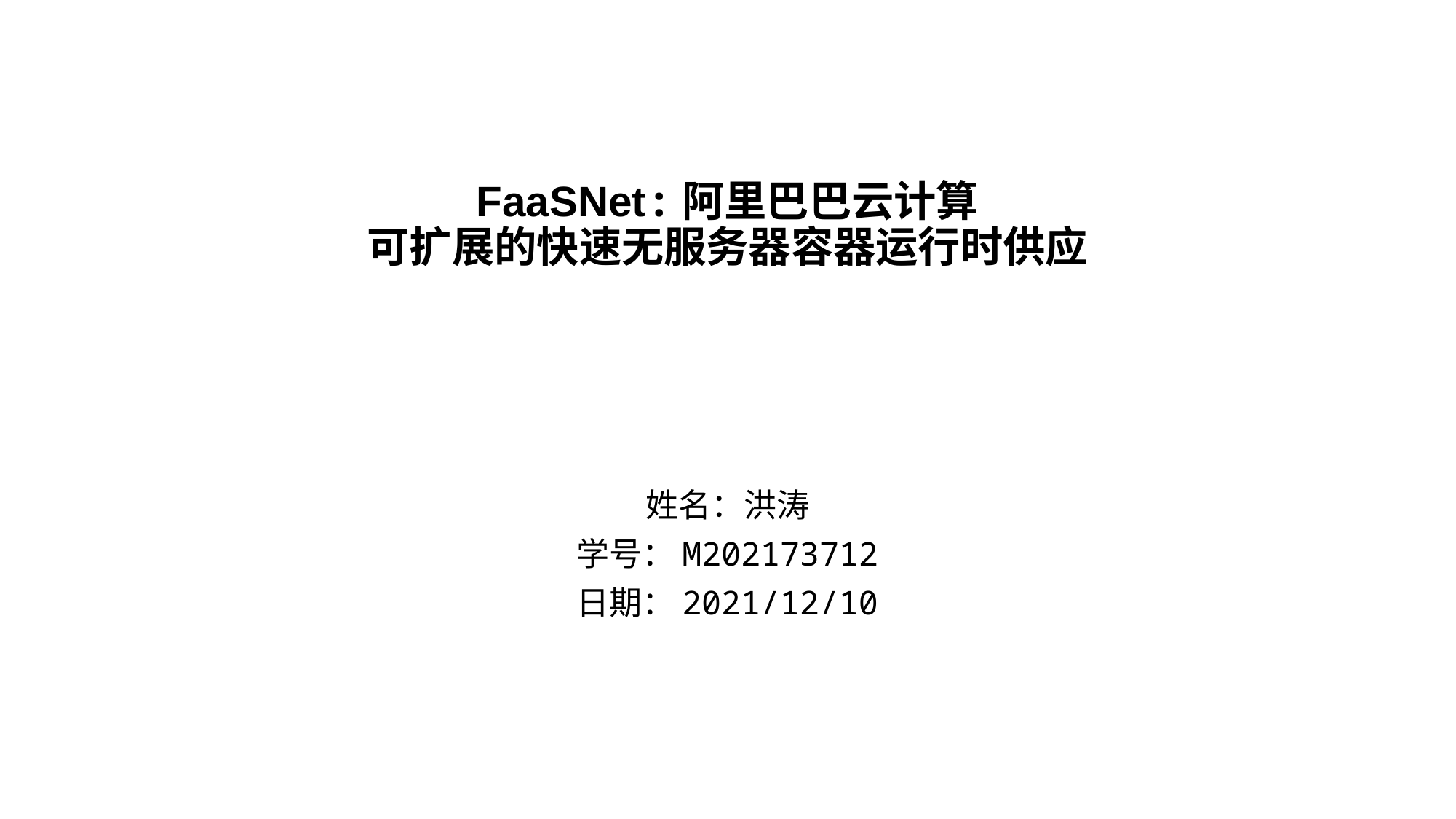

# FaaSNet:阿里巴巴云计算 可扩展的快速无服务器容器运行时供应

姓名：洪涛
学号：M202173712
日期：2021/12/10